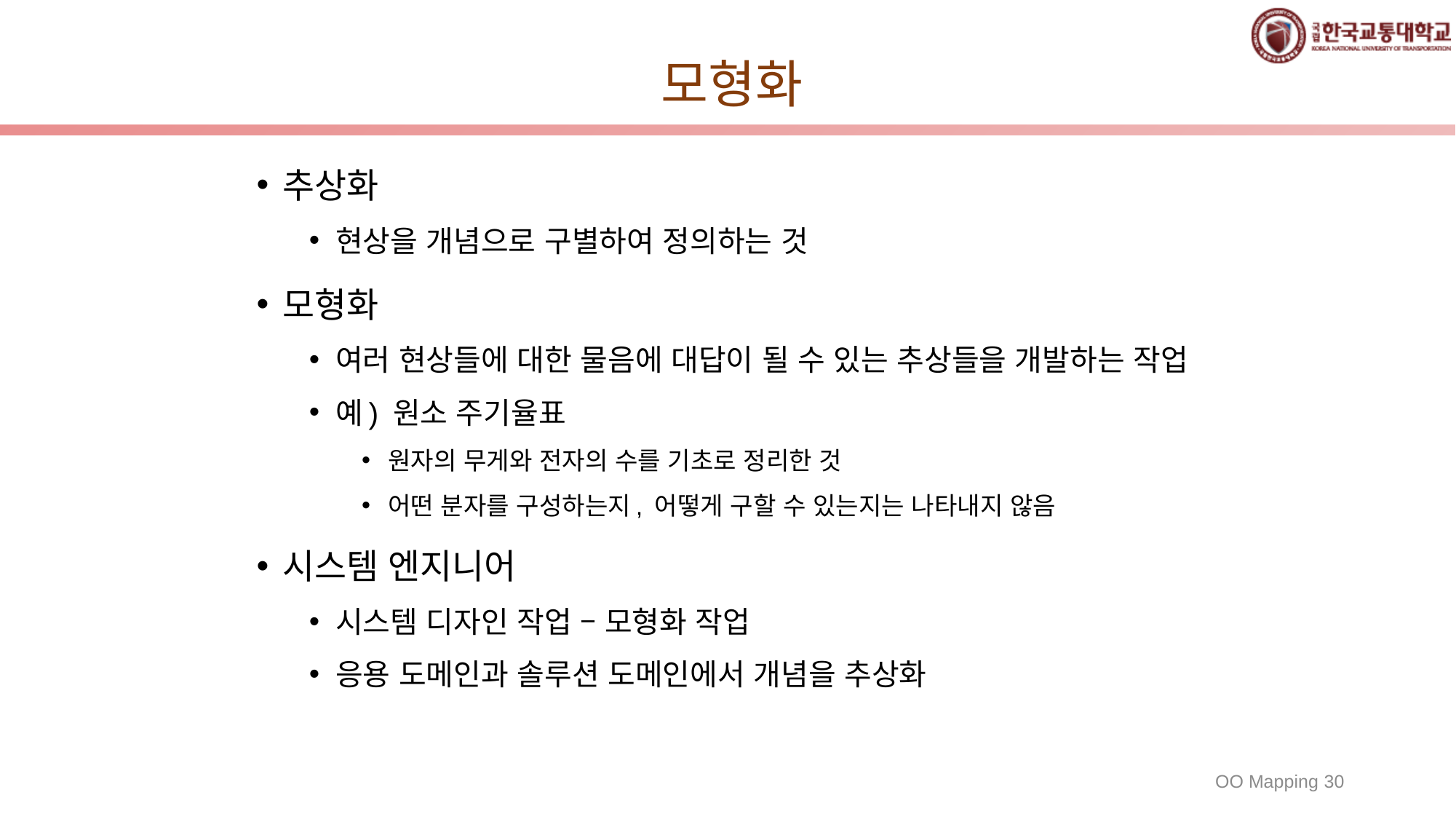

# 모형화
추상화
현상을 개념으로 구별하여 정의하는 것
모형화
여러 현상들에 대한 물음에 대답이 될 수 있는 추상들을 개발하는 작업
예) 원소 주기율표
원자의 무게와 전자의 수를 기초로 정리한 것
어떤 분자를 구성하는지, 어떻게 구할 수 있는지는 나타내지 않음
시스템 엔지니어
시스템 디자인 작업 – 모형화 작업
응용 도메인과 솔루션 도메인에서 개념을 추상화
30